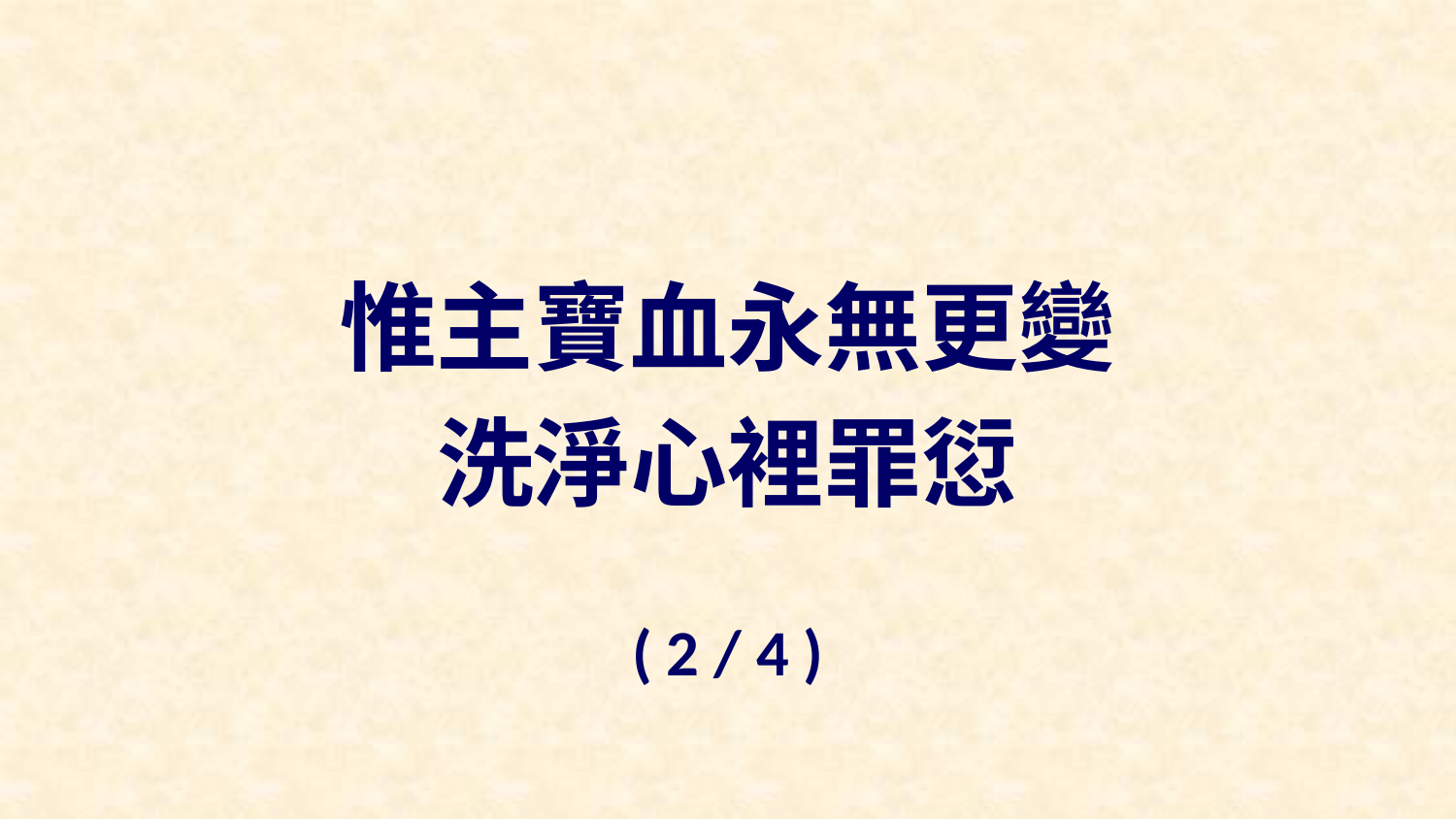

惟主寶血永無更變
洗淨心裡罪愆
( 2 / 4 )